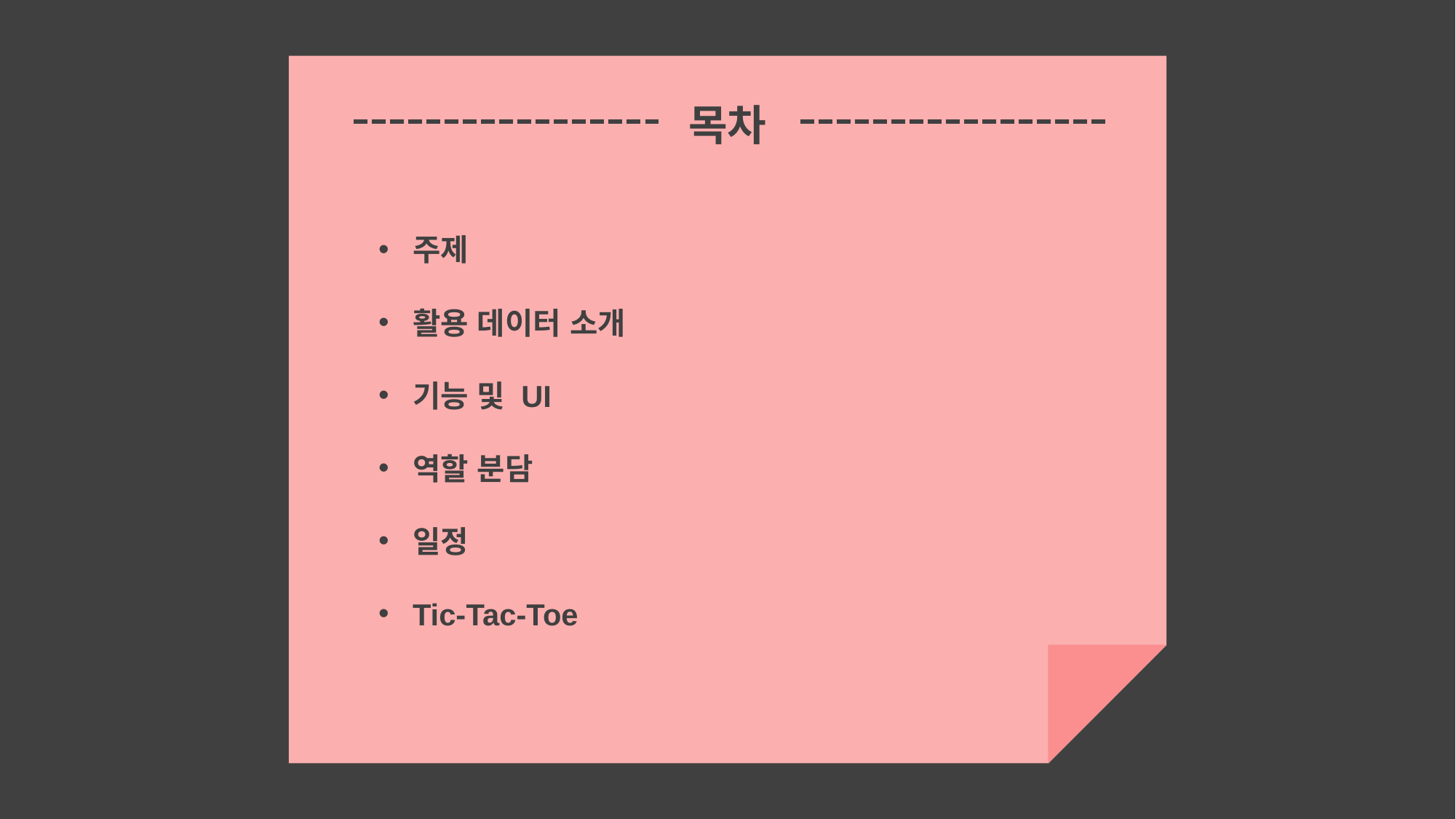

목차
주제
활용 데이터 소개
기능 및 UI
역할 분담
일정
Tic-Tac-Toe